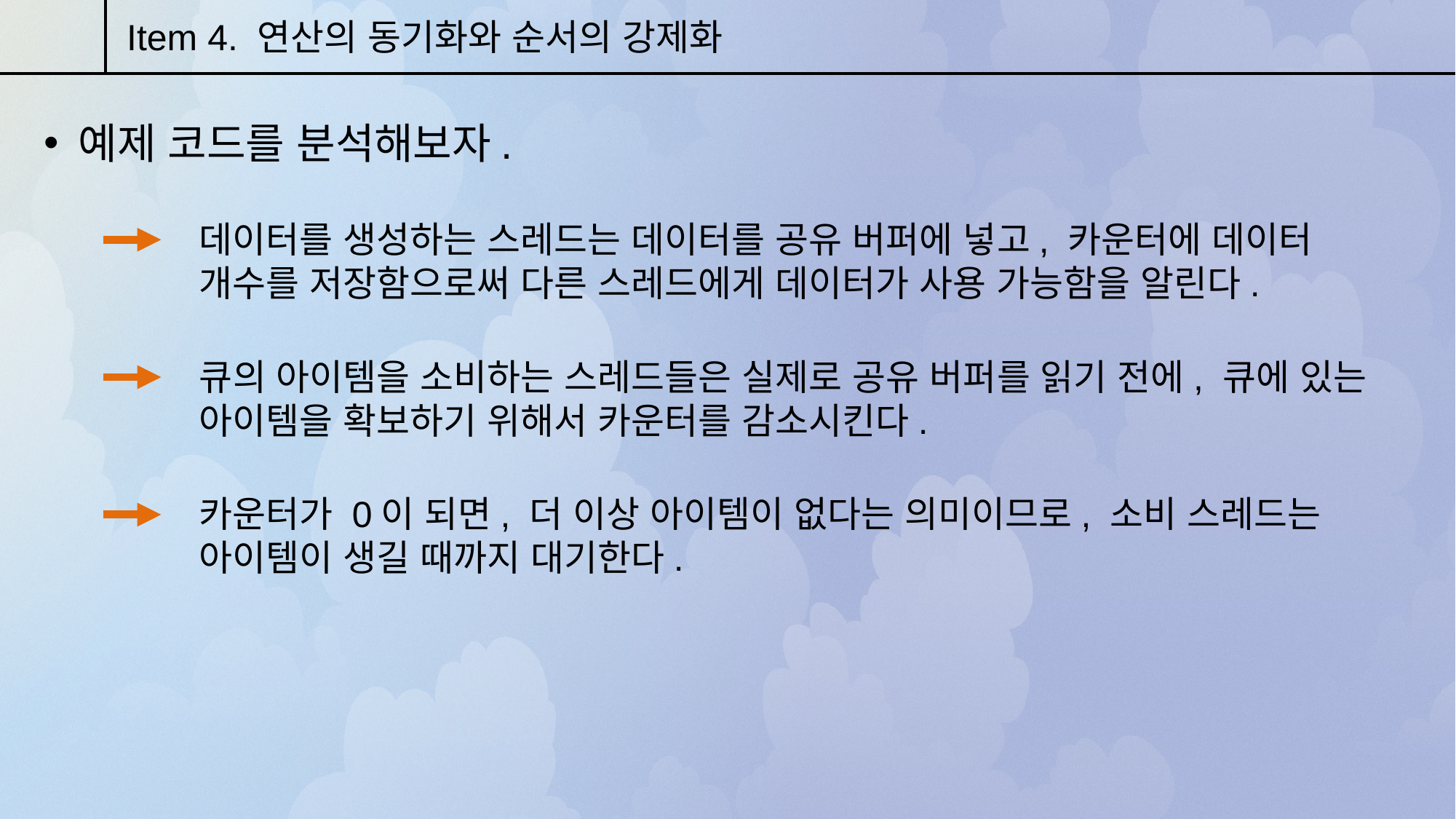

Item 4. 연산의 동기화와 순서의 강제화
예제 코드를 분석해보자.
데이터를 생성하는 스레드는 데이터를 공유 버퍼에 넣고, 카운터에 데이터 개수를 저장함으로써 다른 스레드에게 데이터가 사용 가능함을 알린다.
큐의 아이템을 소비하는 스레드들은 실제로 공유 버퍼를 읽기 전에, 큐에 있는 아이템을 확보하기 위해서 카운터를 감소시킨다.
카운터가 0이 되면, 더 이상 아이템이 없다는 의미이므로, 소비 스레드는 아이템이 생길 때까지 대기한다.